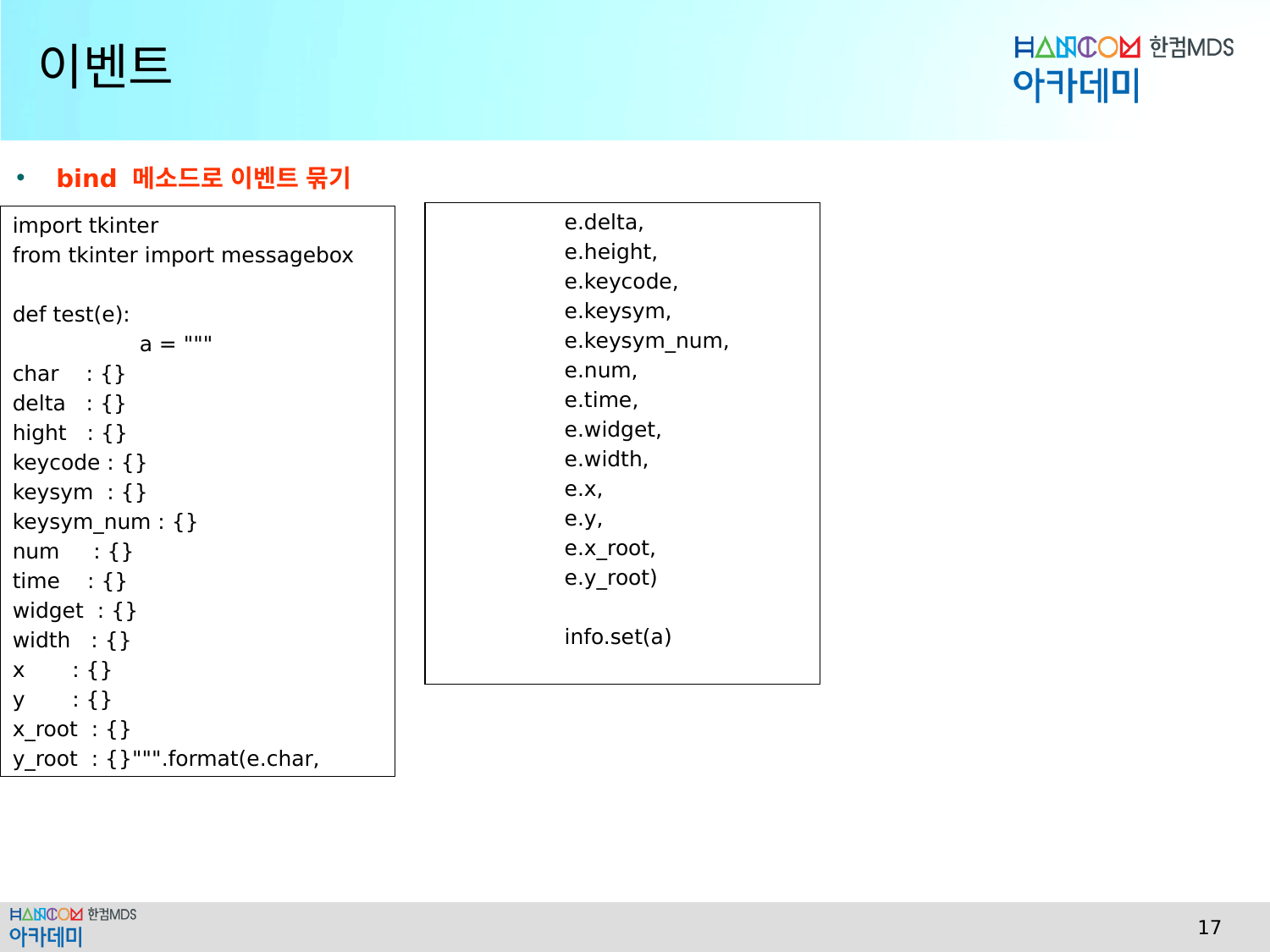

# 이벤트
bind 메소드로 이벤트 묶기
	e.delta,
	e.height,
	e.keycode,
	e.keysym,
	e.keysym_num,
	e.num,
	e.time,
	e.widget,
	e.width,
	e.x,
	e.y,
	e.x_root,
	e.y_root)

	info.set(a)

import tkinter
from tkinter import messagebox

def test(e):
	a = """
char    : {}
delta   : {}
hight   : {}
keycode : {}
keysym  : {}
keysym_num : {}
num     : {}
time    : {}
widget  : {}
width   : {}
x       : {}
y       : {}
x_root  : {}
y_root  : {}""".format(e.char,
                               17